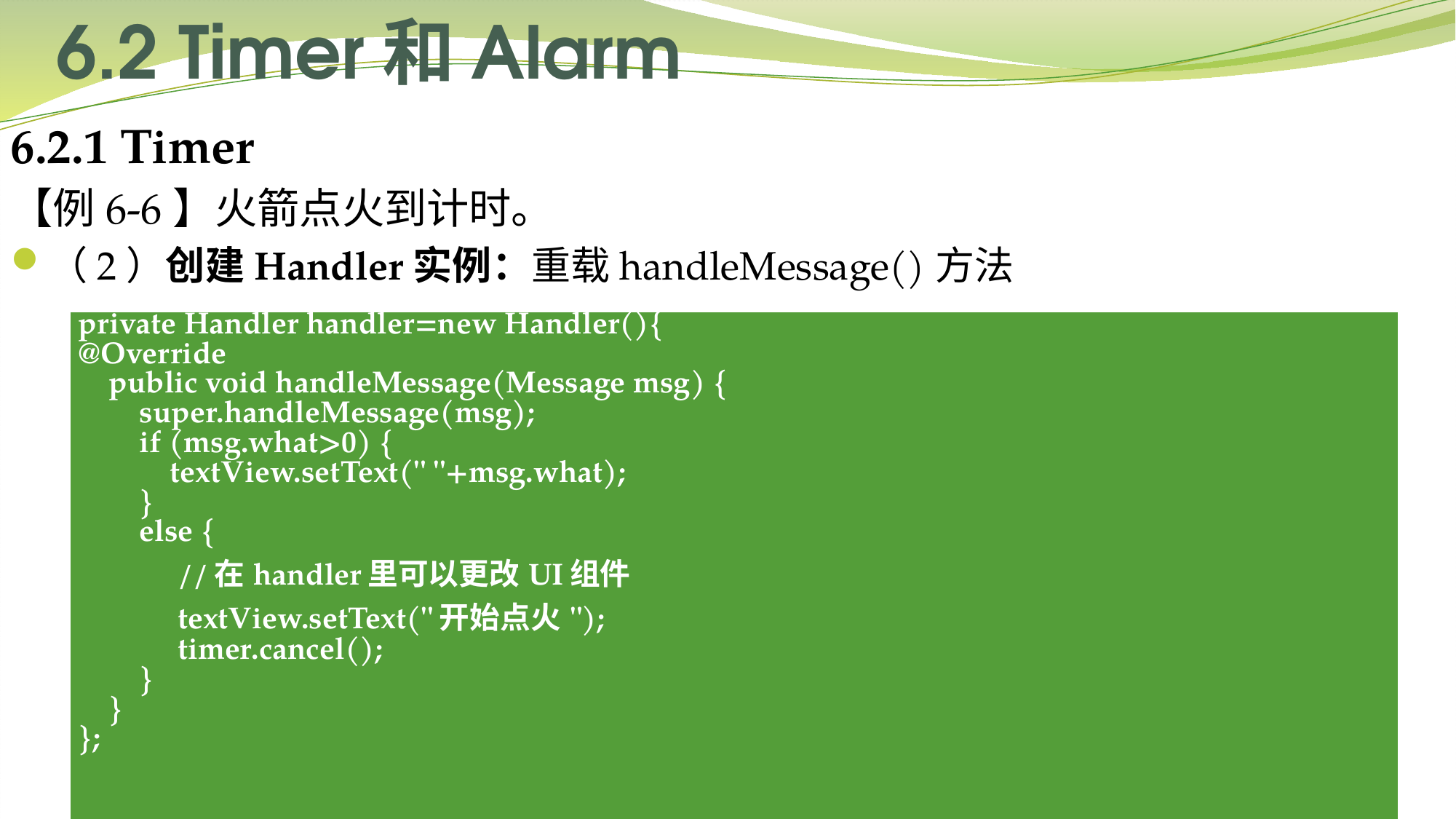

# 6.2 Timer和Alarm
6.2.1 Timer
【例6-6】火箭点火到计时。
（2）创建Handler实例：重载handleMessage()方法

| private Handler handler=new Handler(){ @Override public void handleMessage(Message msg) { super.handleMessage(msg); if (msg.what>0) { textView.setText(" "+msg.what); } else { //在handler里可以更改UI组件 textView.setText("开始点火"); timer.cancel(); } } }; |
| --- |